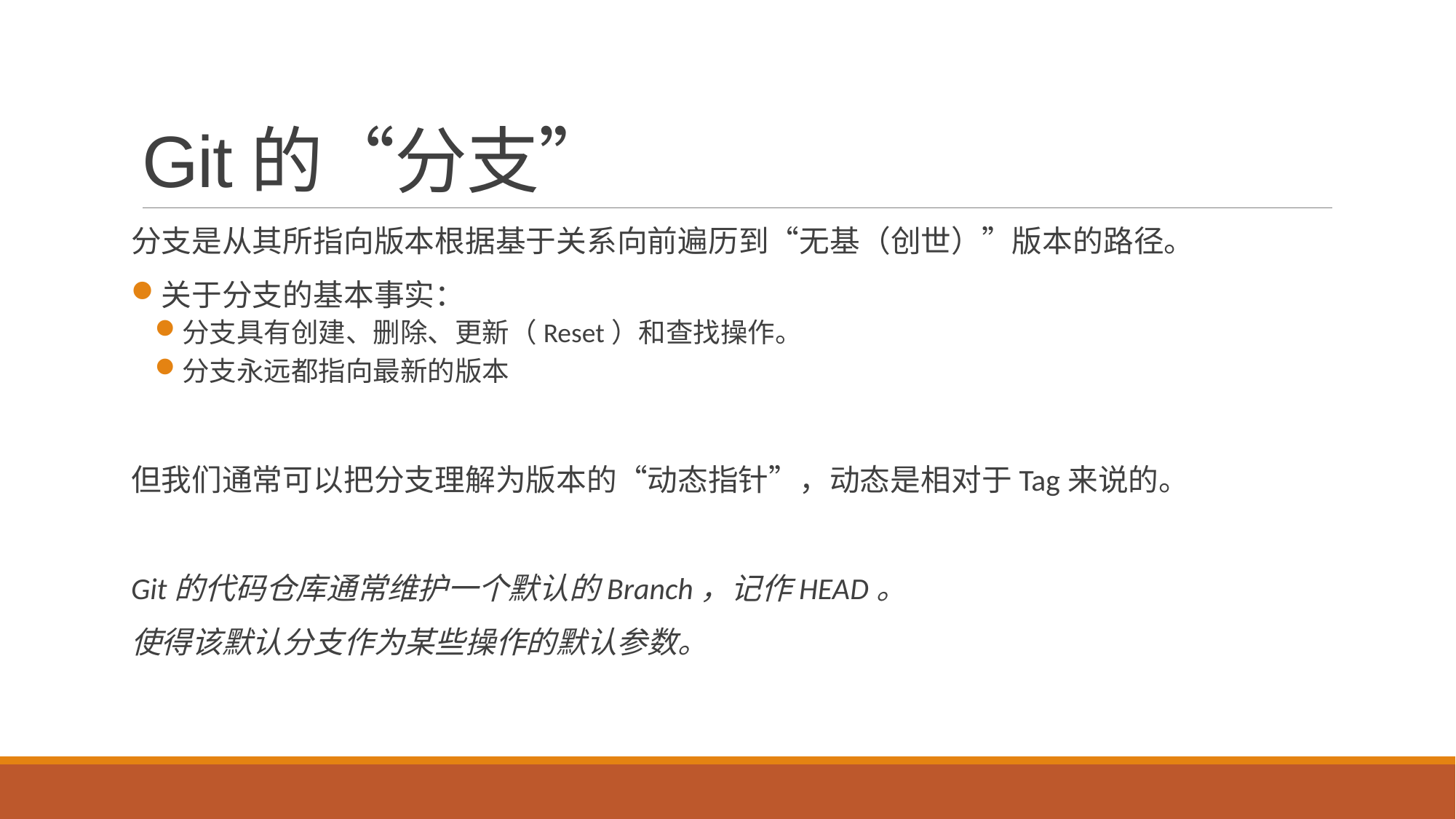

# Git的“分支”
分支是从其所指向版本根据基于关系向前遍历到“无基（创世）”版本的路径。
关于分支的基本事实：
分支具有创建、删除、更新（Reset）和查找操作。
分支永远都指向最新的版本

但我们通常可以把分支理解为版本的“动态指针”，动态是相对于Tag来说的。

Git的代码仓库通常维护一个默认的Branch，记作HEAD。
使得该默认分支作为某些操作的默认参数。